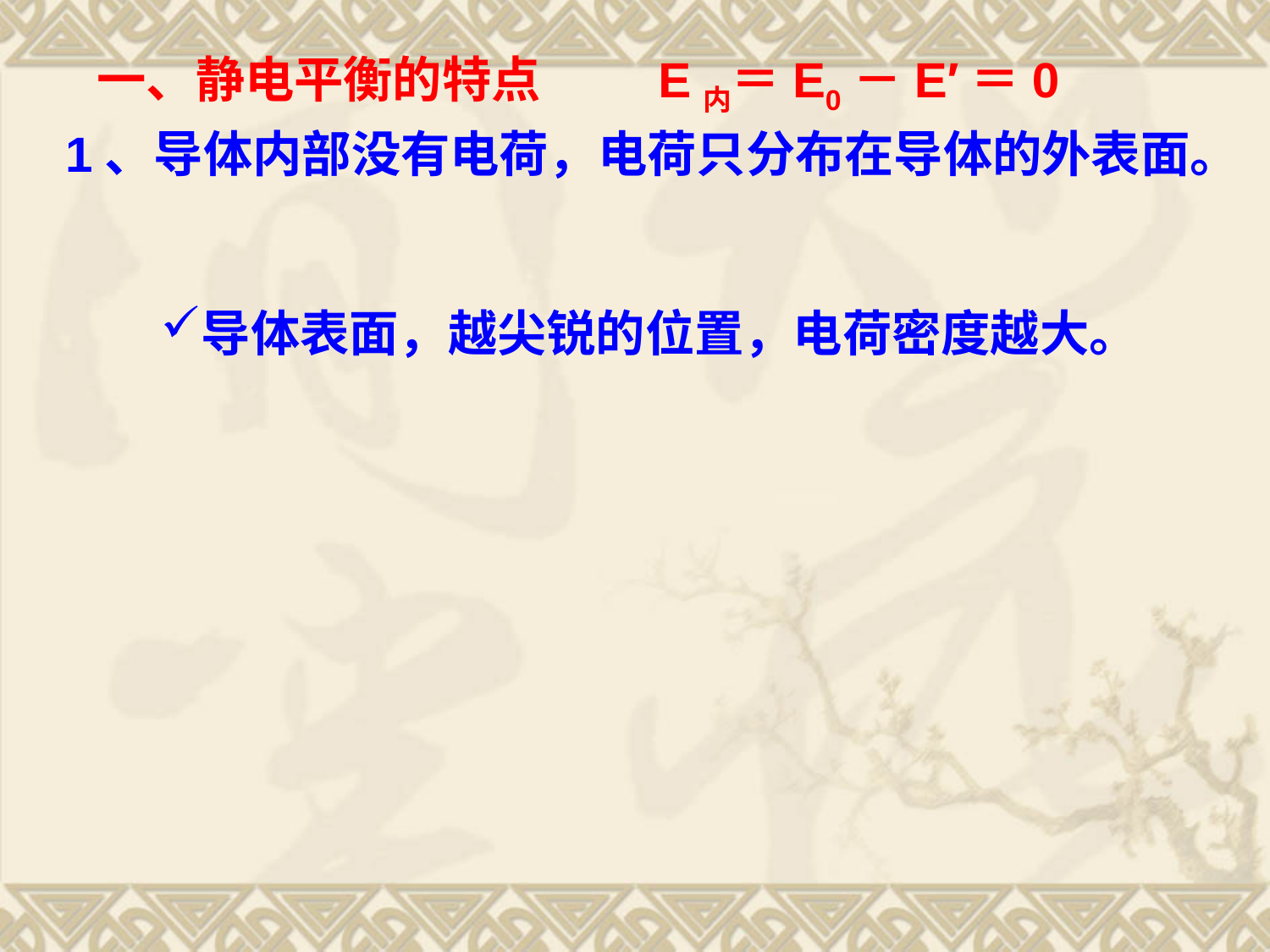

一、静电平衡的特点
E内＝E0－E′＝0
1、导体内部没有电荷，电荷只分布在导体的外表面。
导体表面，越尖锐的位置，电荷密度越大。